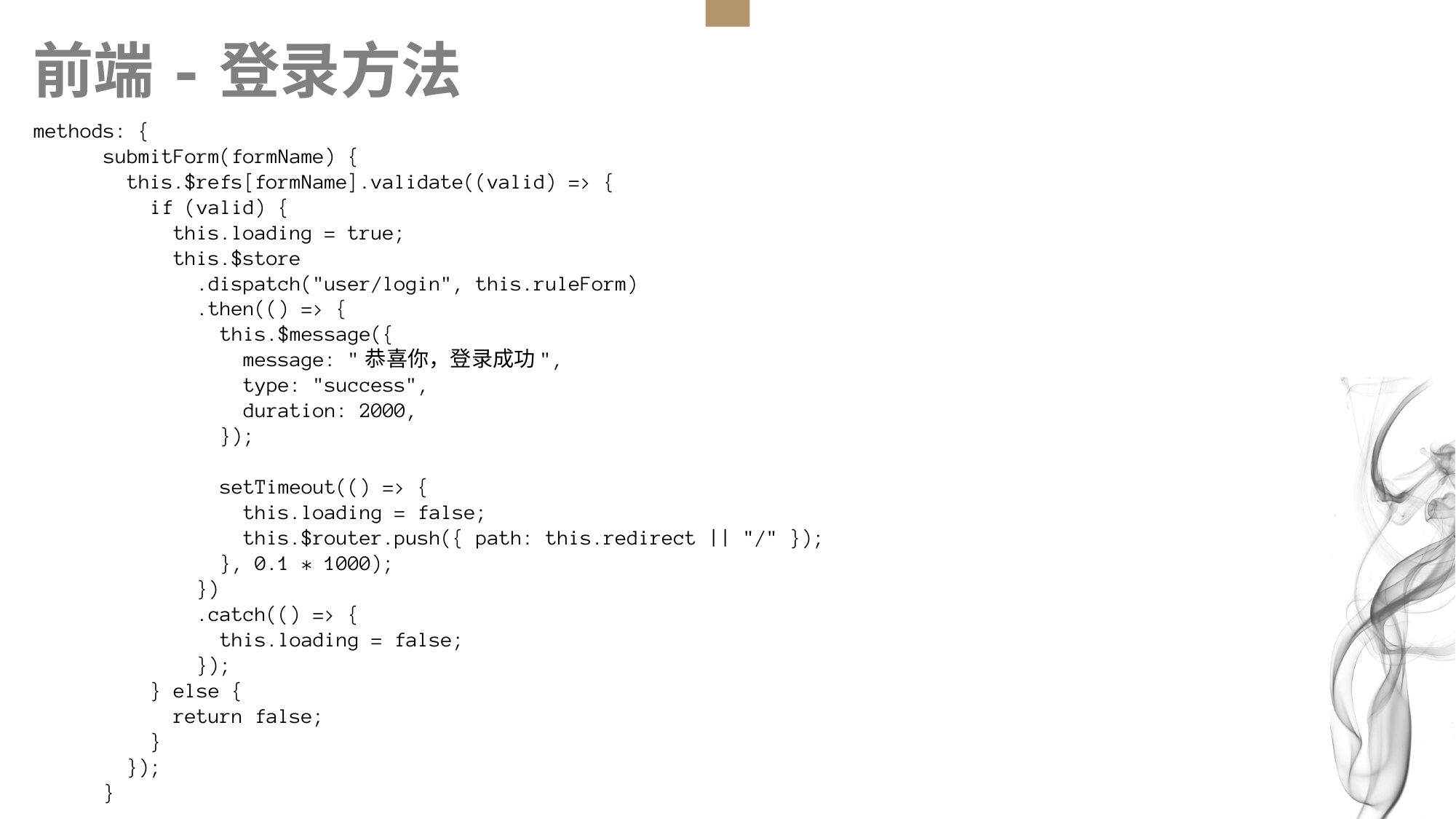

前端-登录方法
methods: {
      submitForm(formName) {
        this.$refs[formName].validate((valid) => {
          if (valid) {
            this.loading = true;
            this.$store
              .dispatch("user/login", this.ruleForm)
              .then(() => {
                this.$message({
                  message: "恭喜你，登录成功",
                  type: "success",
                  duration: 2000,
                });

                setTimeout(() => {
                  this.loading = false;
                  this.$router.push({ path: this.redirect || "/" });
                }, 0.1 * 1000);
              })
              .catch(() => {
                this.loading = false;
              });
          } else {
            return false;
          }
        });
      }